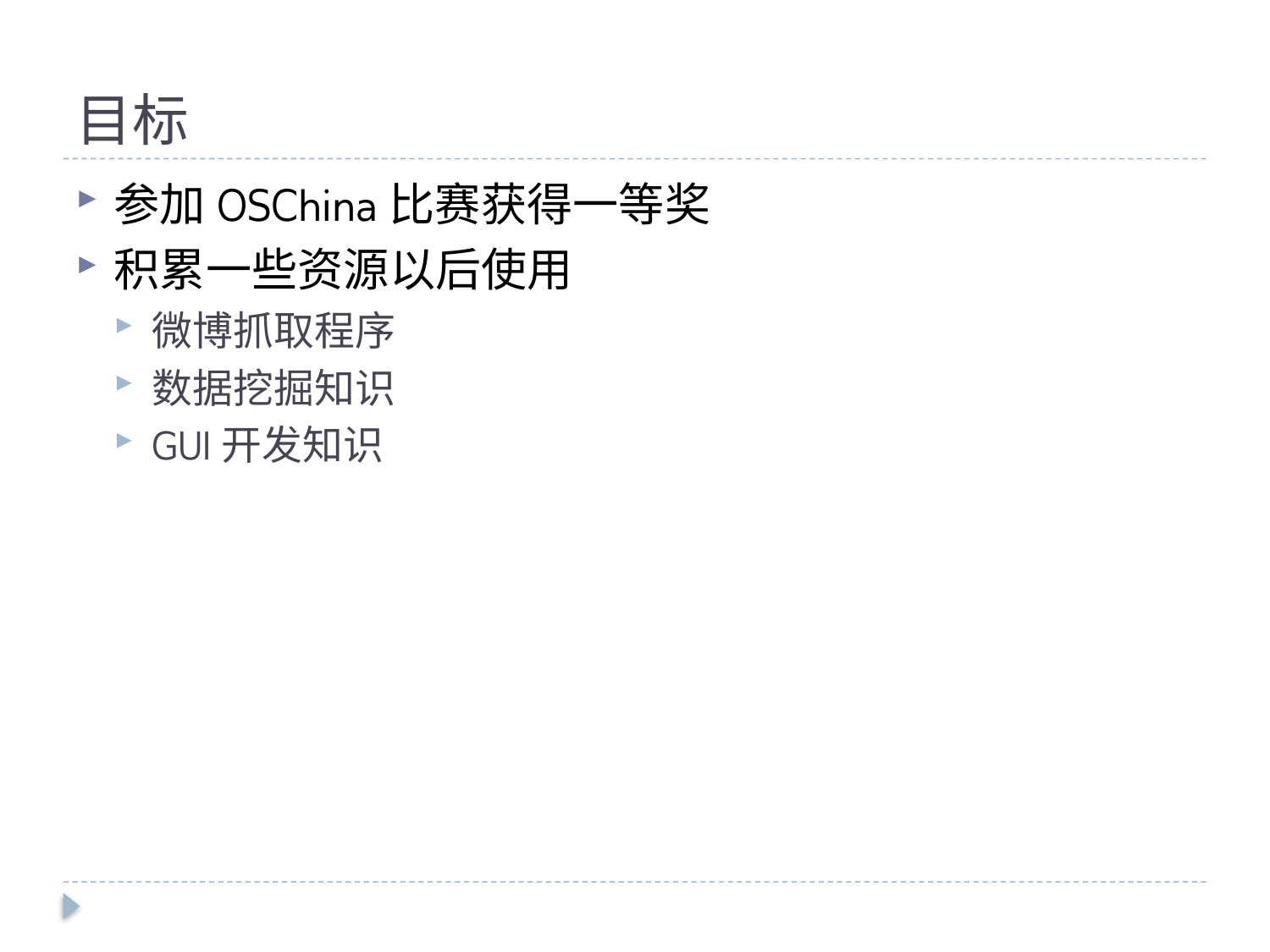

# 目标
参加OSChina比赛获得一等奖
积累一些资源以后使用
微博抓取程序
数据挖掘知识
GUI开发知识